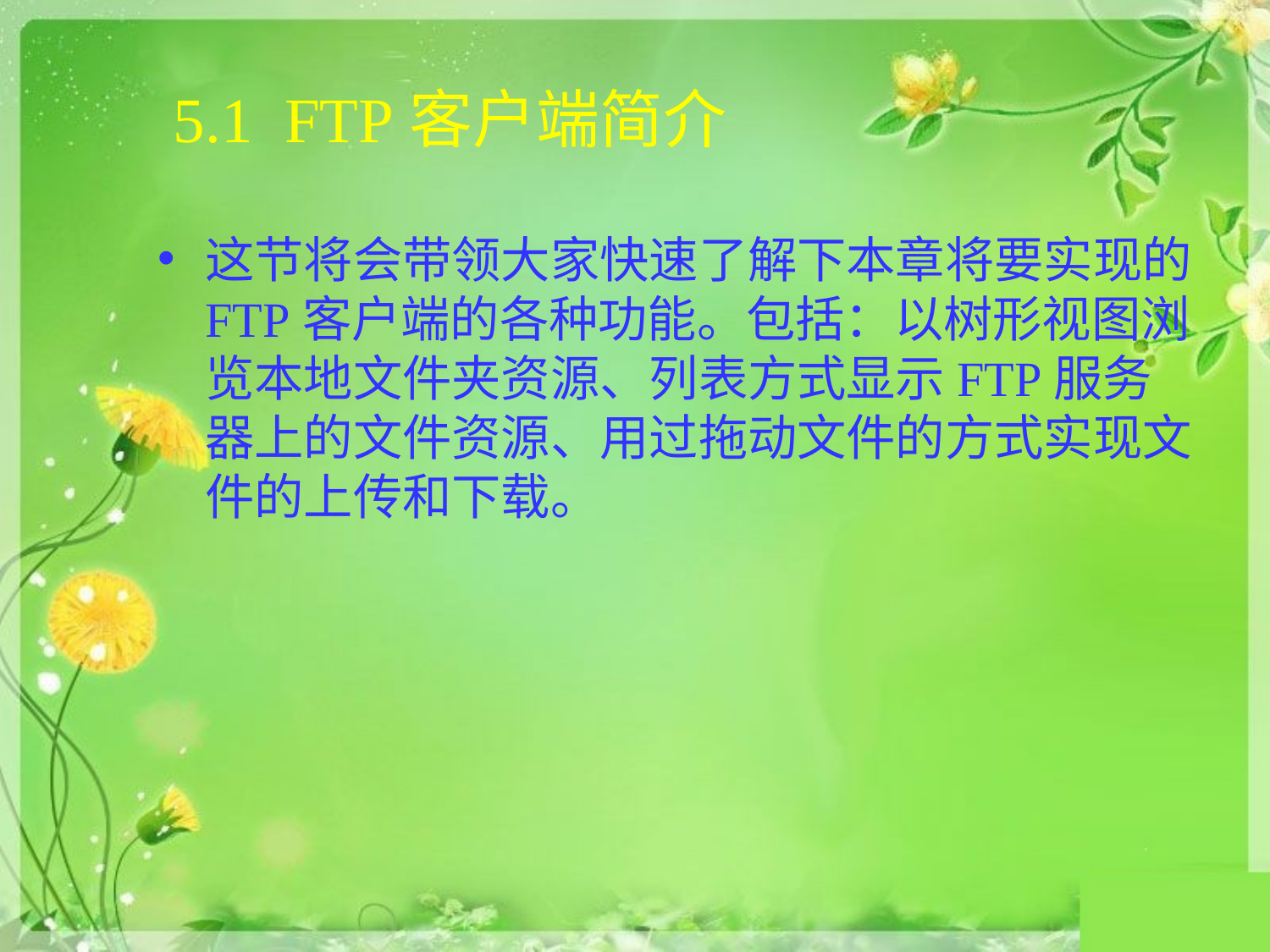

# 5.1  FTP客户端简介
这节将会带领大家快速了解下本章将要实现的FTP客户端的各种功能。包括：以树形视图浏览本地文件夹资源、列表方式显示FTP服务器上的文件资源、用过拖动文件的方式实现文件的上传和下载。